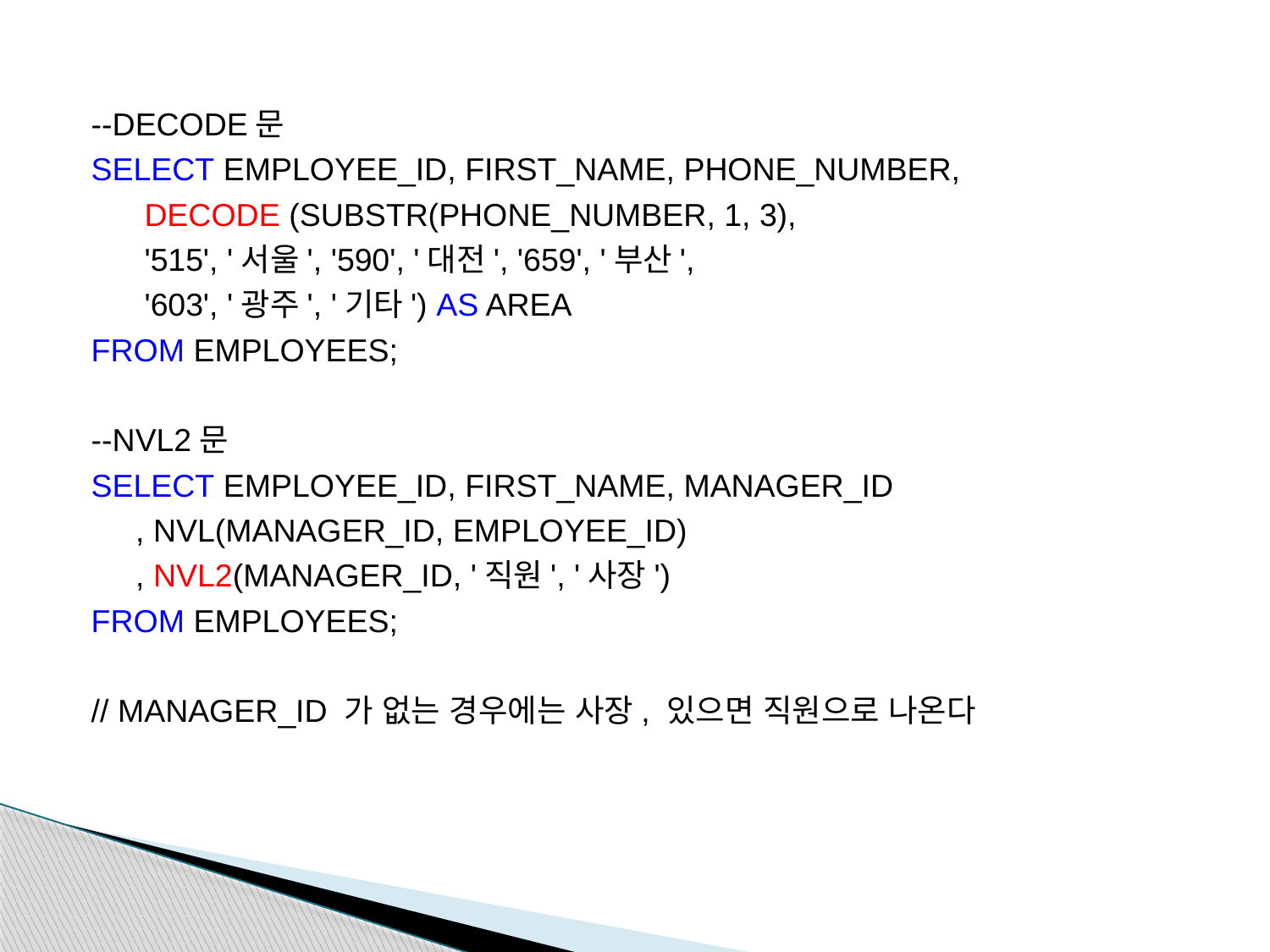

--DECODE문
SELECT EMPLOYEE_ID, FIRST_NAME, PHONE_NUMBER,
      DECODE (SUBSTR(PHONE_NUMBER, 1, 3),
      '515', '서울', '590', '대전', '659', '부산',
      '603', '광주', '기타') AS AREA
FROM EMPLOYEES;

--NVL2문
SELECT EMPLOYEE_ID, FIRST_NAME, MANAGER_ID
     , NVL(MANAGER_ID, EMPLOYEE_ID)
     , NVL2(MANAGER_ID, '직원', '사장')
FROM EMPLOYEES;

// MANAGER_ID 가 없는 경우에는 사장, 있으면 직원으로 나온다